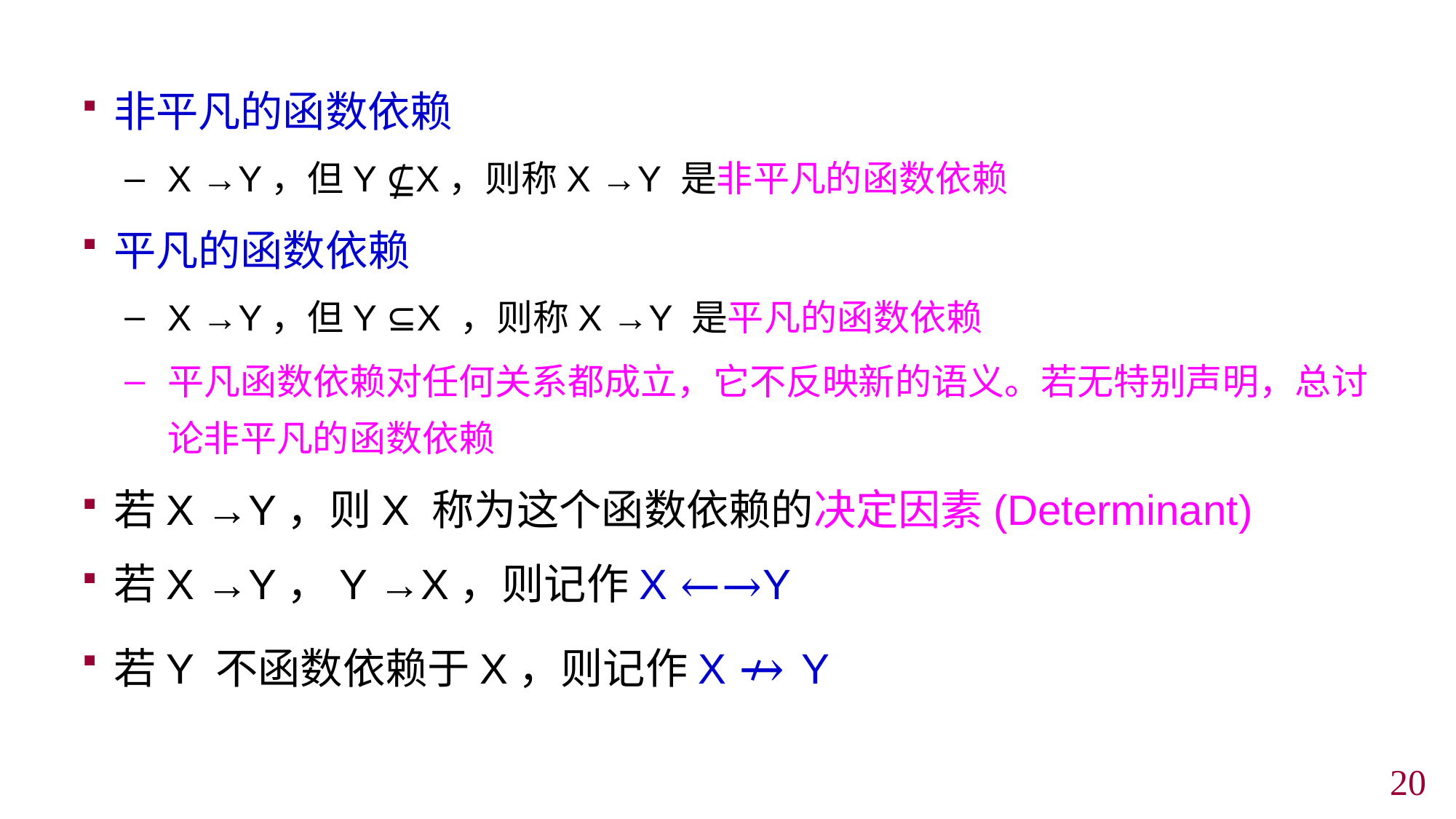

非平凡的函数依赖
X →Y，但Y ⊈X，则称X →Y 是非平凡的函数依赖
平凡的函数依赖
X →Y，但Y ⊆X ，则称X →Y 是平凡的函数依赖
平凡函数依赖对任何关系都成立，它不反映新的语义。若无特别声明，总讨论非平凡的函数依赖
若X →Y，则X 称为这个函数依赖的决定因素(Determinant)
若X →Y，Y →X，则记作X ←→Y
若Y 不函数依赖于X，则记作X ↛ Y
20